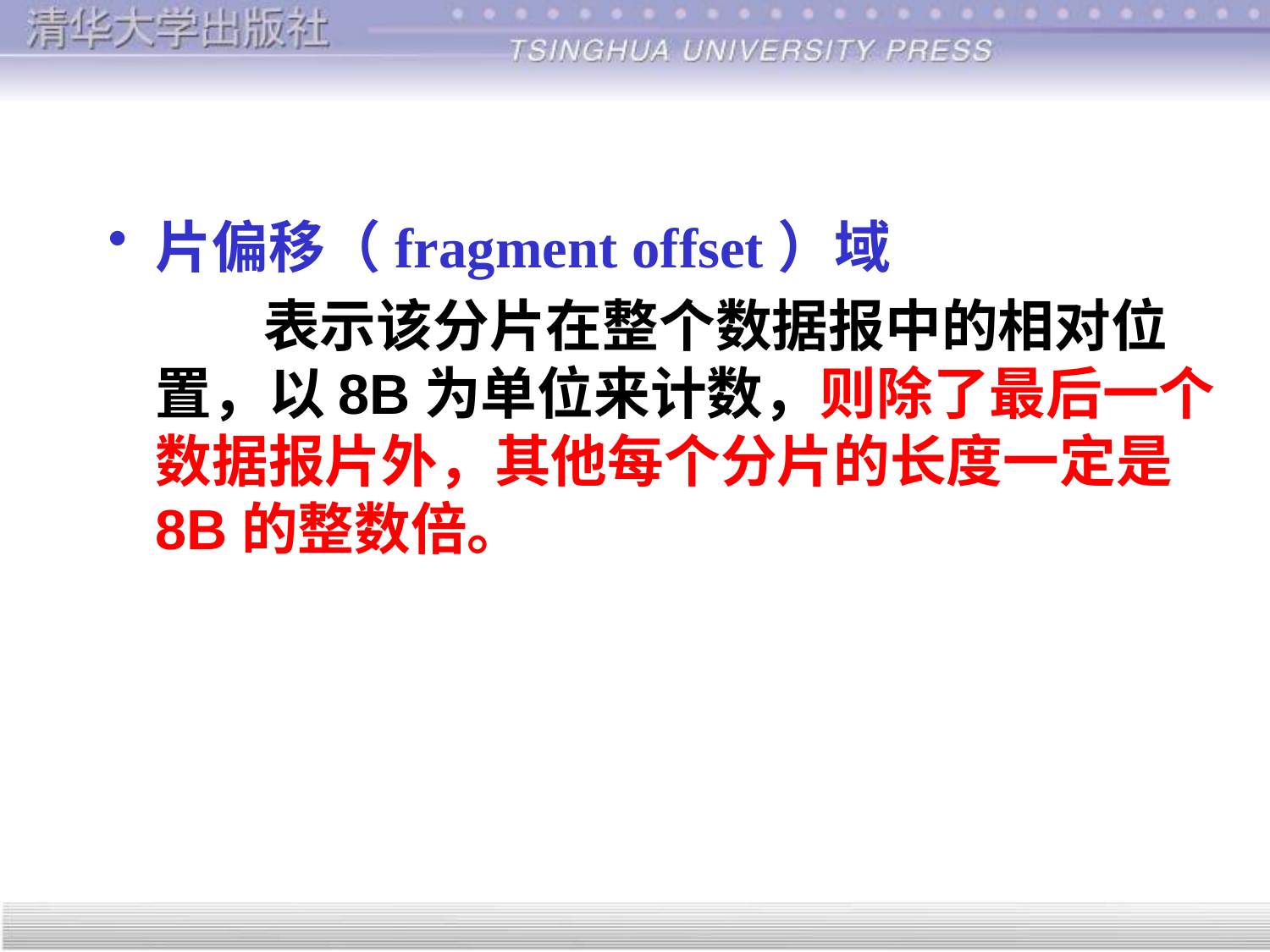

片偏移（fragment offset）域
           表示该分片在整个数据报中的相对位置，以8B为单位来计数，则除了最后一个数据报片外，其他每个分片的长度一定是8B的整数倍。

12